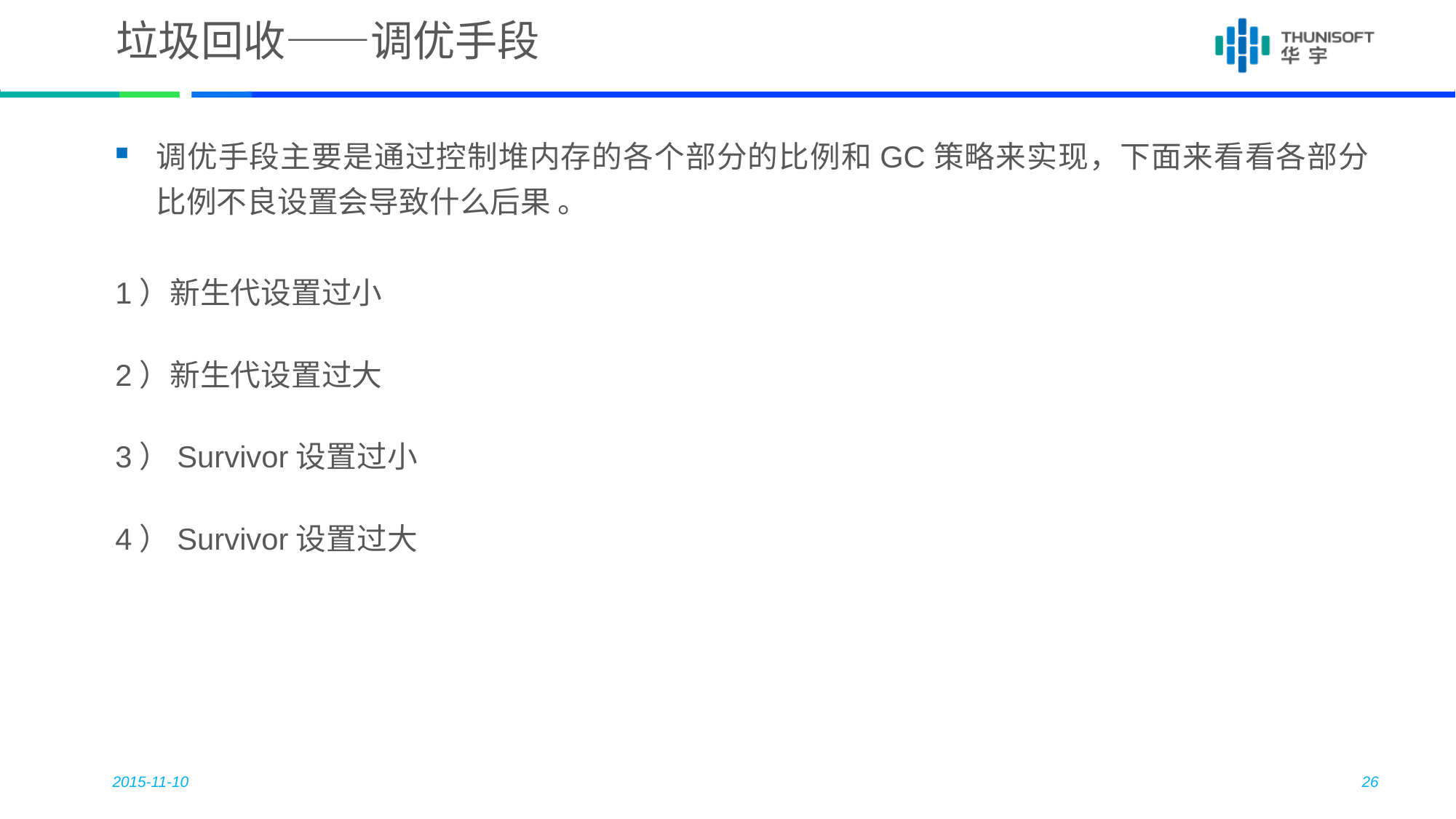

# 垃圾回收——调优手段
调优手段主要是通过控制堆内存的各个部分的比例和GC策略来实现，下面来看看各部分比例不良设置会导致什么后果 。

1）新生代设置过小

2）新生代设置过大

3）Survivor设置过小

4）Survivor设置过大
2015-11-10
26